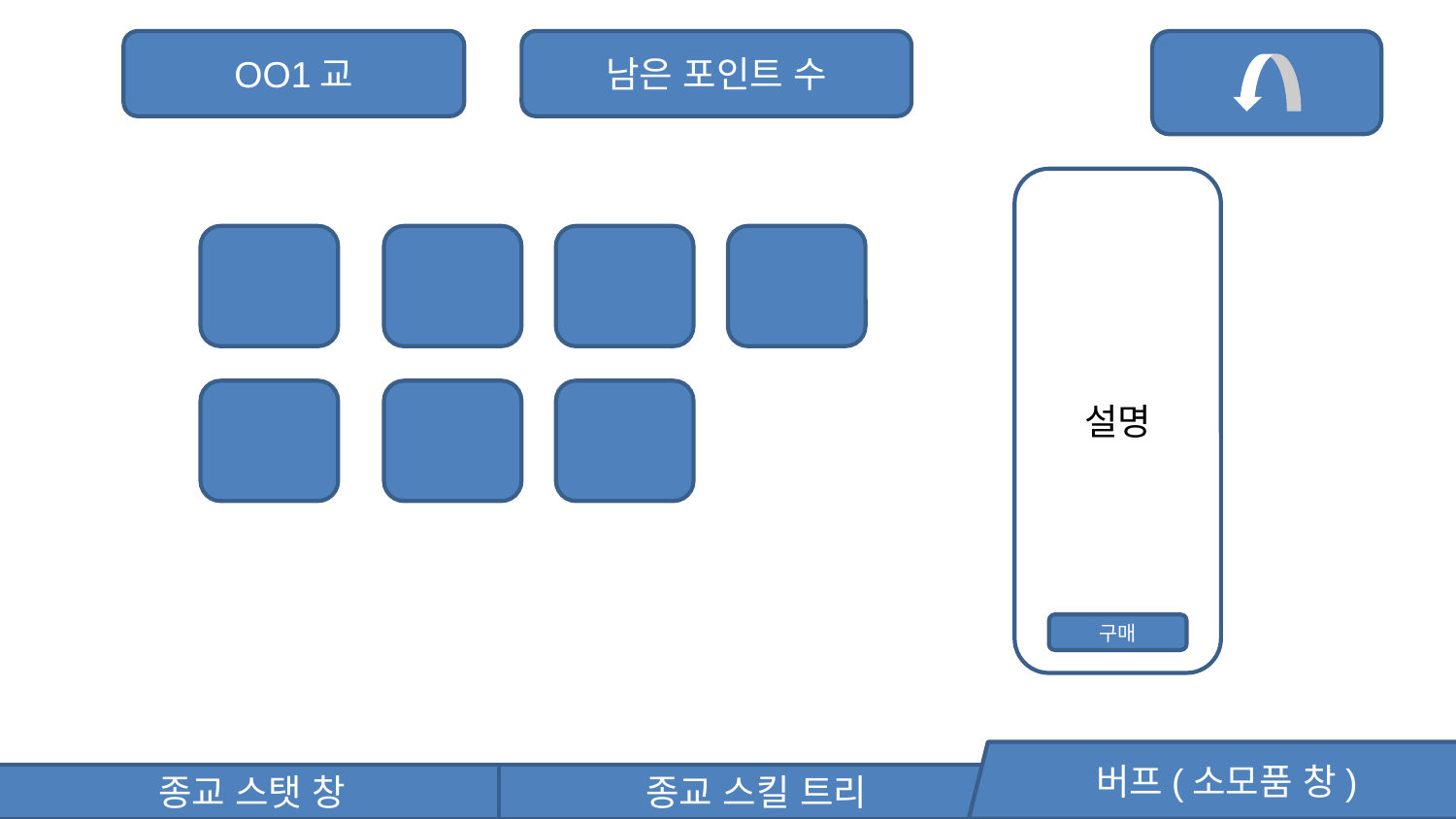

OO1교
남은 포인트 수

설명

구매
버프(소모품 창)
종교 스탯 창
종교 스킬 트리